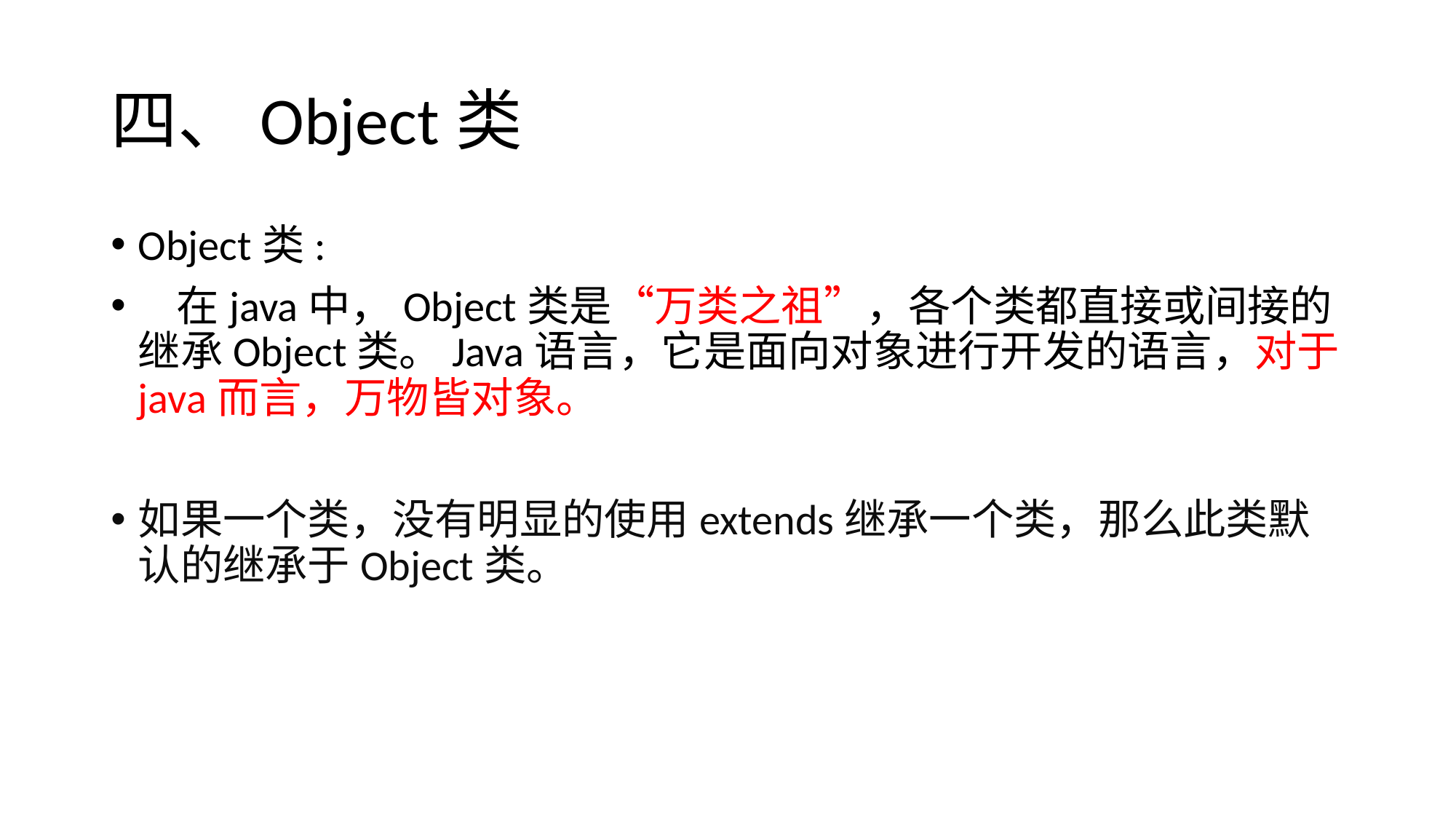

# 四、Object类
Object类:
   在java中，Object类是“万类之祖”，各个类都直接或间接的继承Object类。Java语言，它是面向对象进行开发的语言，对于java而言，万物皆对象。

如果一个类，没有明显的使用extends继承一个类，那么此类默认的继承于Object类。